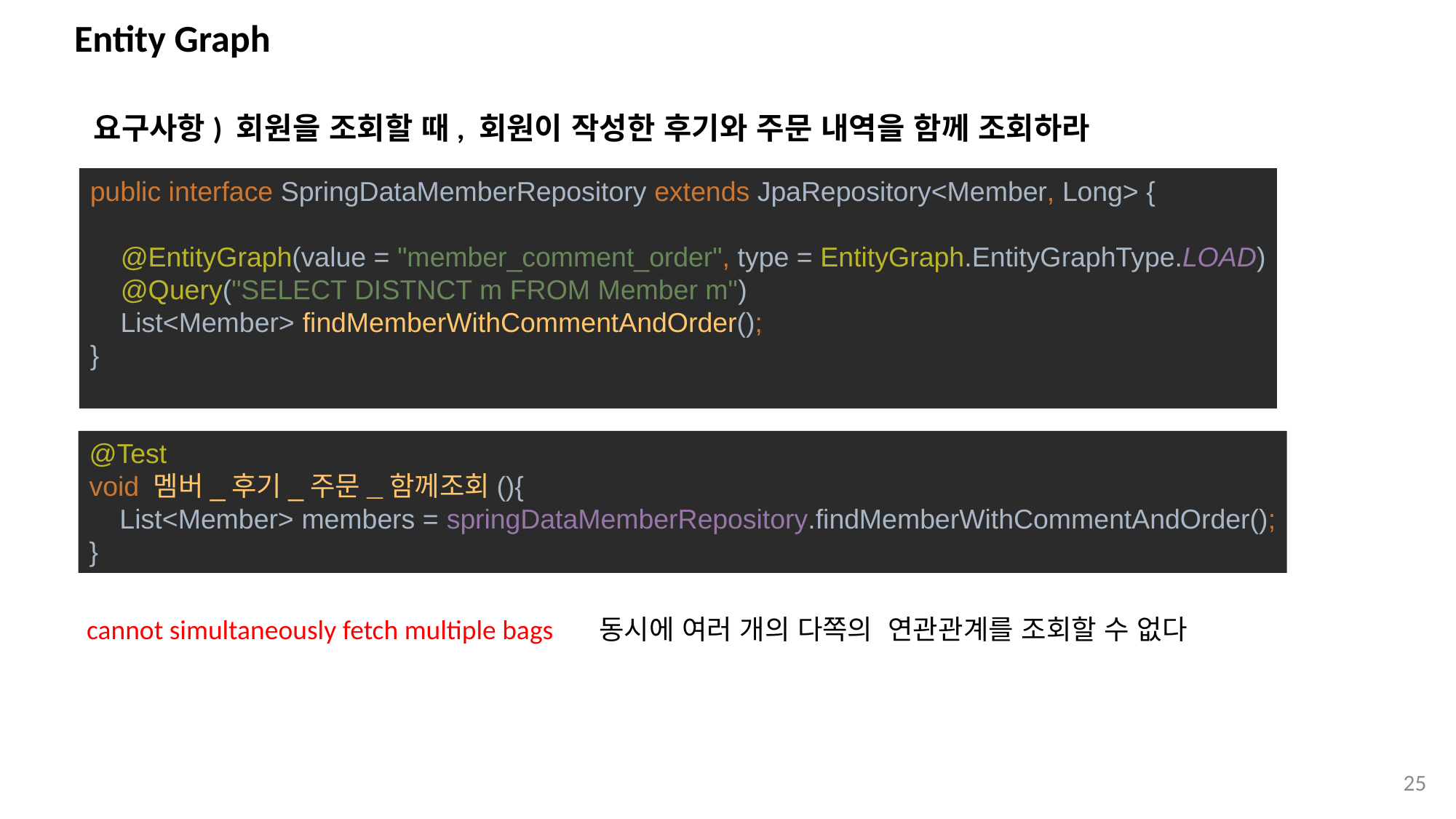

# Entity Graph
요구사항) 회원을 조회할 때, 회원이 작성한 후기와 주문 내역을 함께 조회하라
public interface SpringDataMemberRepository extends JpaRepository<Member, Long> {
    @EntityGraph(value = "member_comment_order", type = EntityGraph.EntityGraphType.LOAD)
    @Query("SELECT DISTNCT m FROM Member m")
    List<Member> findMemberWithCommentAndOrder();
}
@Test
void 멤버_후기_주문_함께조회(){
    List<Member> members = springDataMemberRepository.findMemberWithCommentAndOrder();
}
cannot simultaneously fetch multiple bags
동시에 여러 개의 다쪽의  연관관계를 조회할 수 없다
25